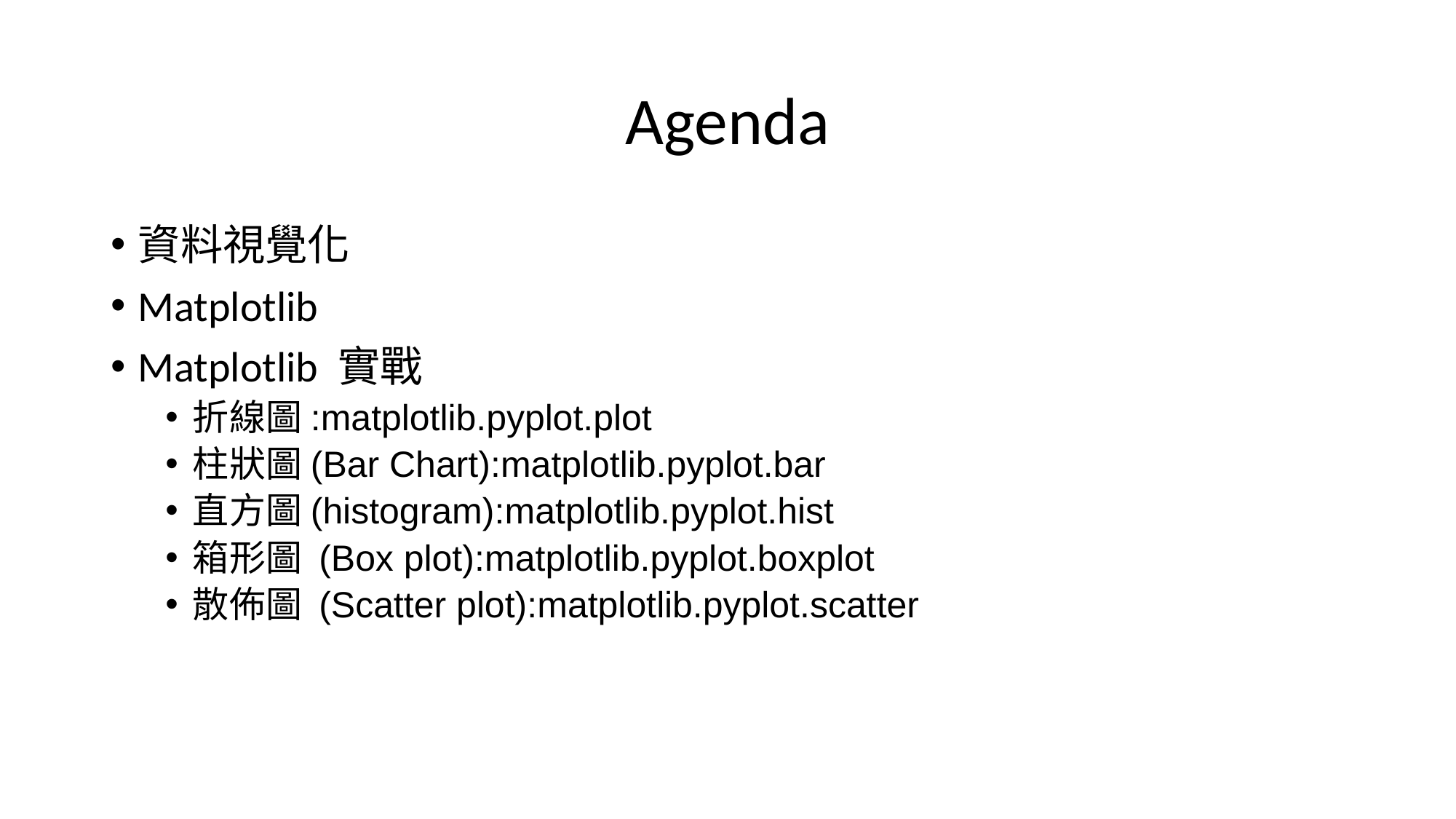

# Agenda
資料視覺化
Matplotlib
Matplotlib 實戰
折線圖:matplotlib.pyplot.plot
柱狀圖(Bar Chart):matplotlib.pyplot.bar
直方圖(histogram):matplotlib.pyplot.hist
箱形圖 (Box plot):matplotlib.pyplot.boxplot
散佈圖 (Scatter plot):matplotlib.pyplot.scatter